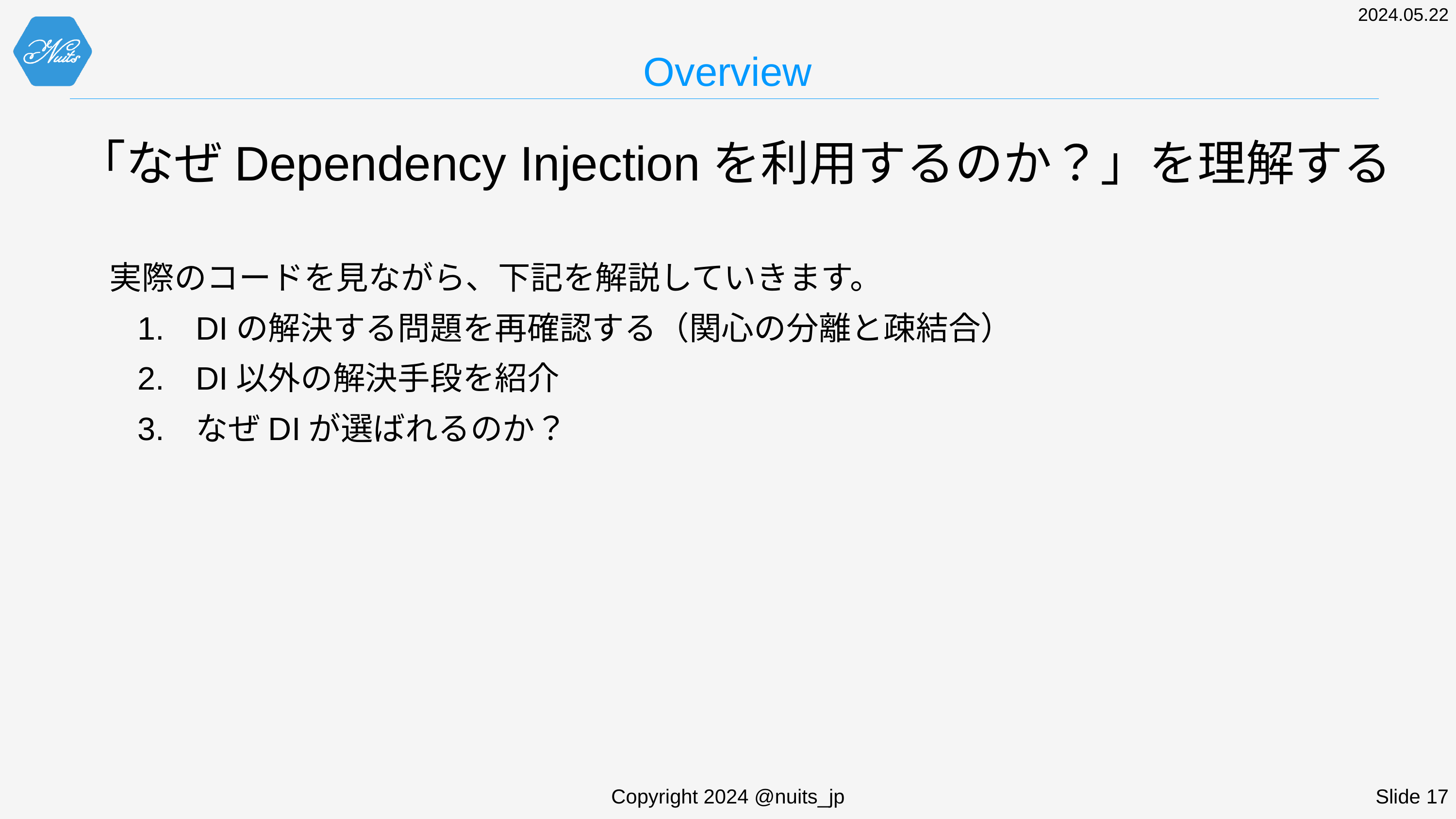

# Overview
「なぜDependency Injectionを利用するのか？」を理解する
　実際のコードを見ながら、下記を解説していきます。
DIの解決する問題を再確認する（関心の分離と疎結合）
DI以外の解決手段を紹介
なぜDIが選ばれるのか？